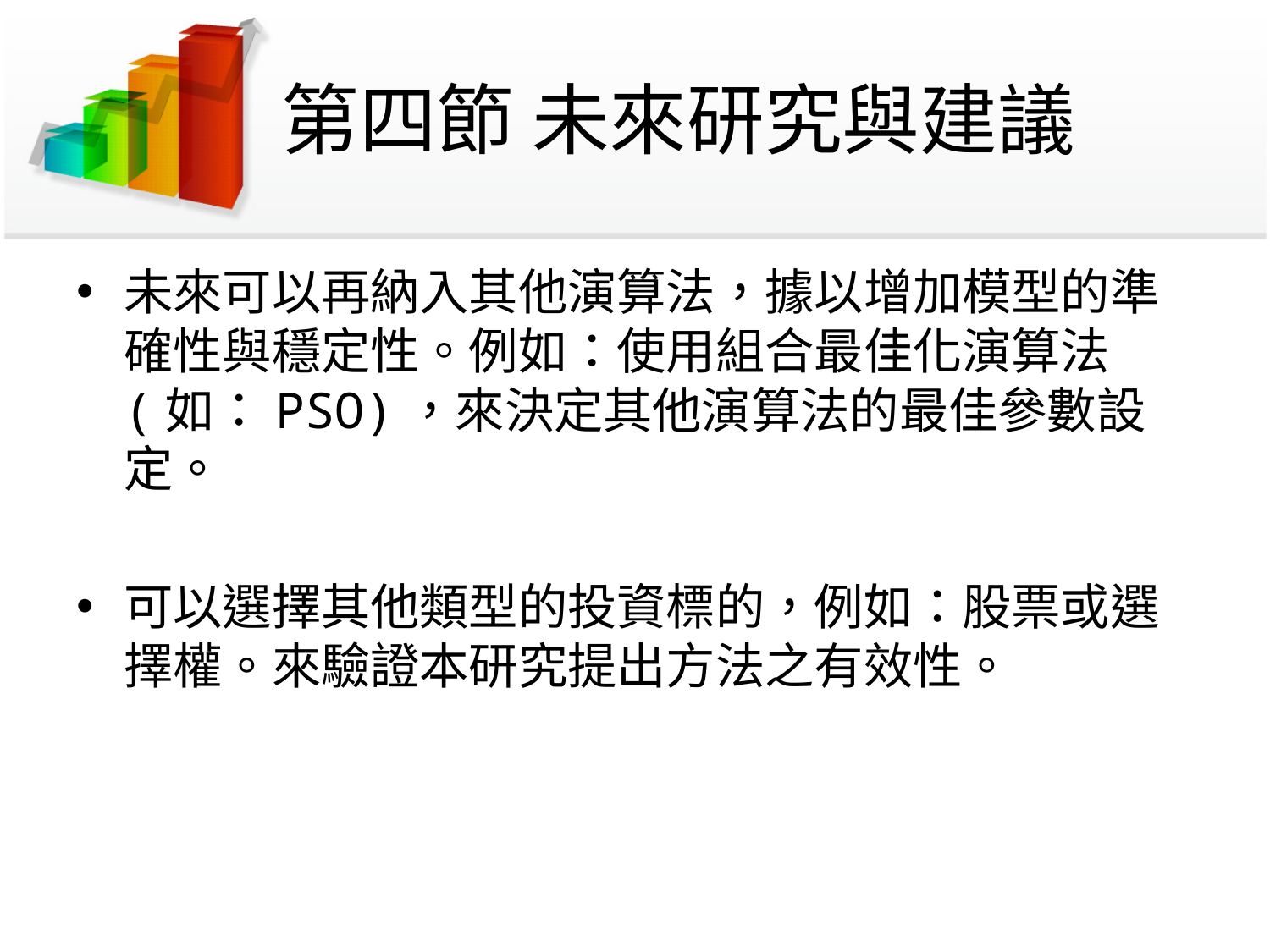

# 第四節 未來研究與建議
未來可以再納入其他演算法，據以增加模型的準確性與穩定性。例如：使用組合最佳化演算法(如：PSO)，來決定其他演算法的最佳參數設定。

可以選擇其他類型的投資標的，例如：股票或選擇權。來驗證本研究提出方法之有效性。